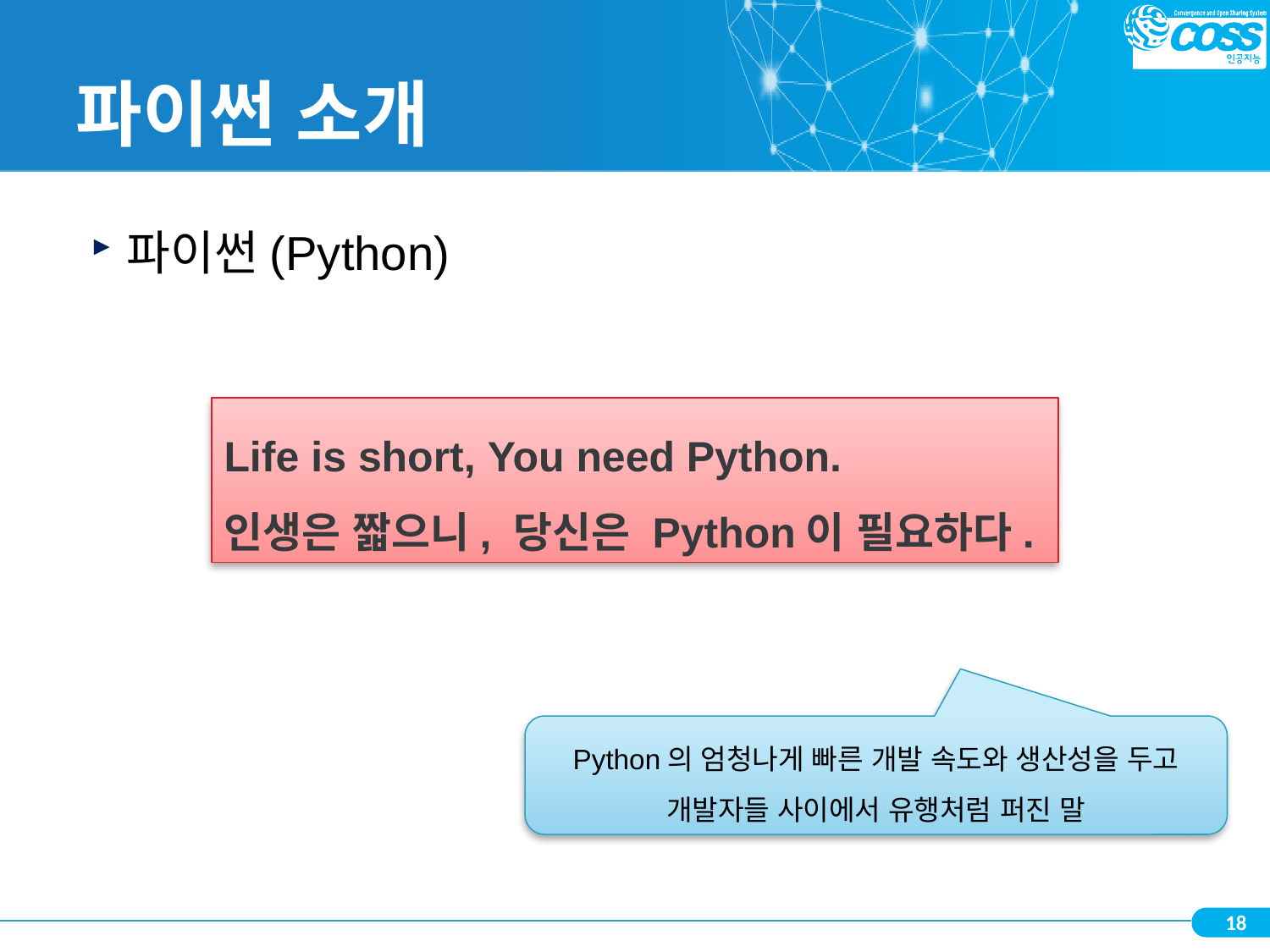

# 파이썬 소개
파이썬(Python)
Life is short, You need Python.
인생은 짧으니, 당신은 Python이 필요하다.
Python의 엄청나게 빠른 개발 속도와 생산성을 두고 개발자들 사이에서 유행처럼 퍼진 말